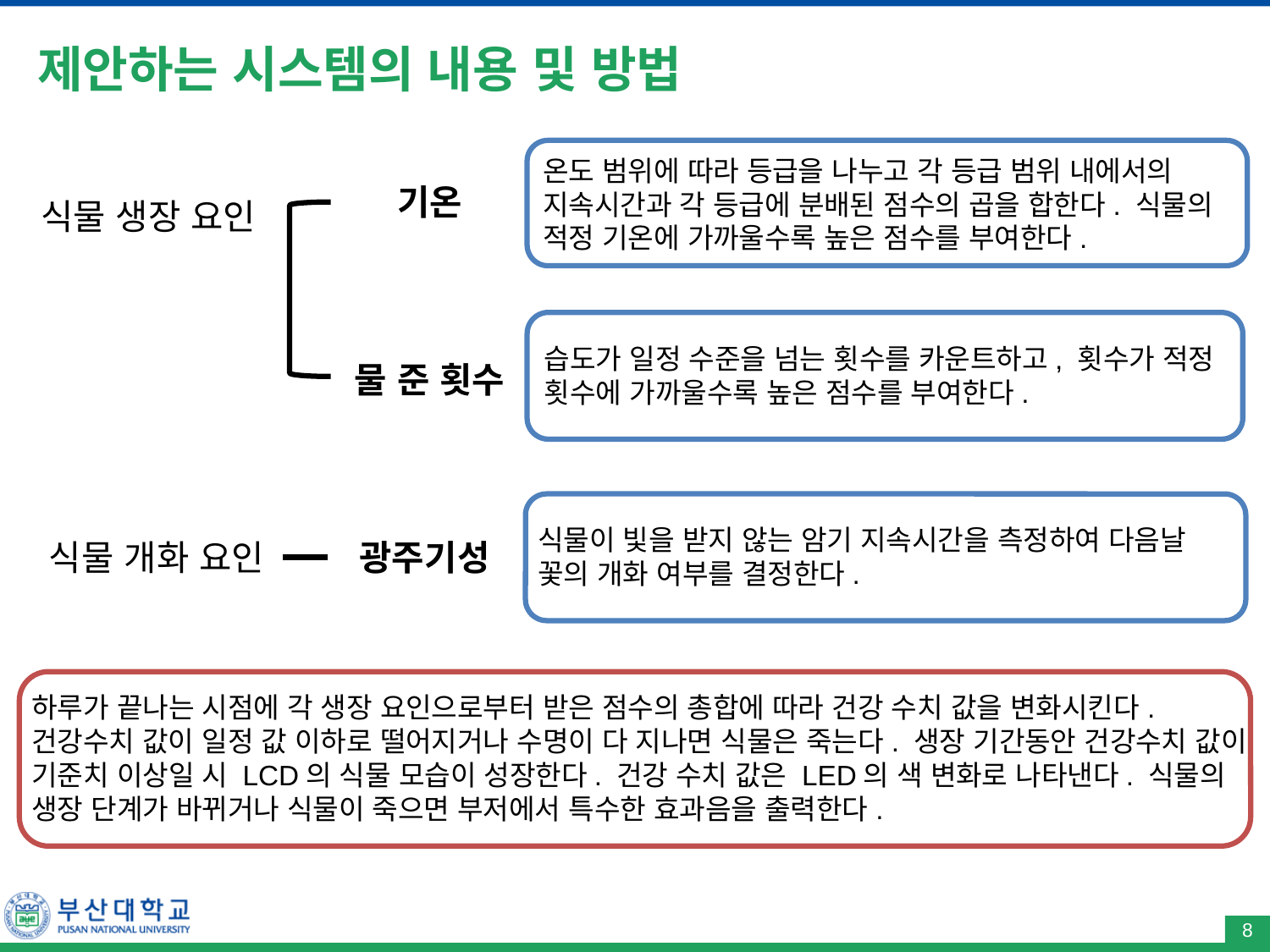

# 제안하는 시스템의 내용 및 방법

온도 범위에 따라 등급을 나누고 각 등급 범위 내에서의 지속시간과 각 등급에 분배된 점수의 곱을 합한다. 식물의 적정 기온에 가까울수록 높은 점수를 부여한다.
기온
식물 생장 요인

습도가 일정 수준을 넘는 횟수를 카운트하고, 횟수가 적정 횟수에 가까울수록 높은 점수를 부여한다.
물 준 횟수

식물이 빛을 받지 않는 암기 지속시간을 측정하여 다음날 꽃의 개화 여부를 결정한다.
광주기성
식물 개화 요인

하루가 끝나는 시점에 각 생장 요인으로부터 받은 점수의 총합에 따라 건강 수치 값을 변화시킨다. 건강수치 값이 일정 값 이하로 떨어지거나 수명이 다 지나면 식물은 죽는다. 생장 기간동안 건강수치 값이 기준치 이상일 시 LCD의 식물 모습이 성장한다. 건강 수치 값은 LED의 색 변화로 나타낸다. 식물의 생장 단계가 바뀌거나 식물이 죽으면 부저에서 특수한 효과음을 출력한다.
8